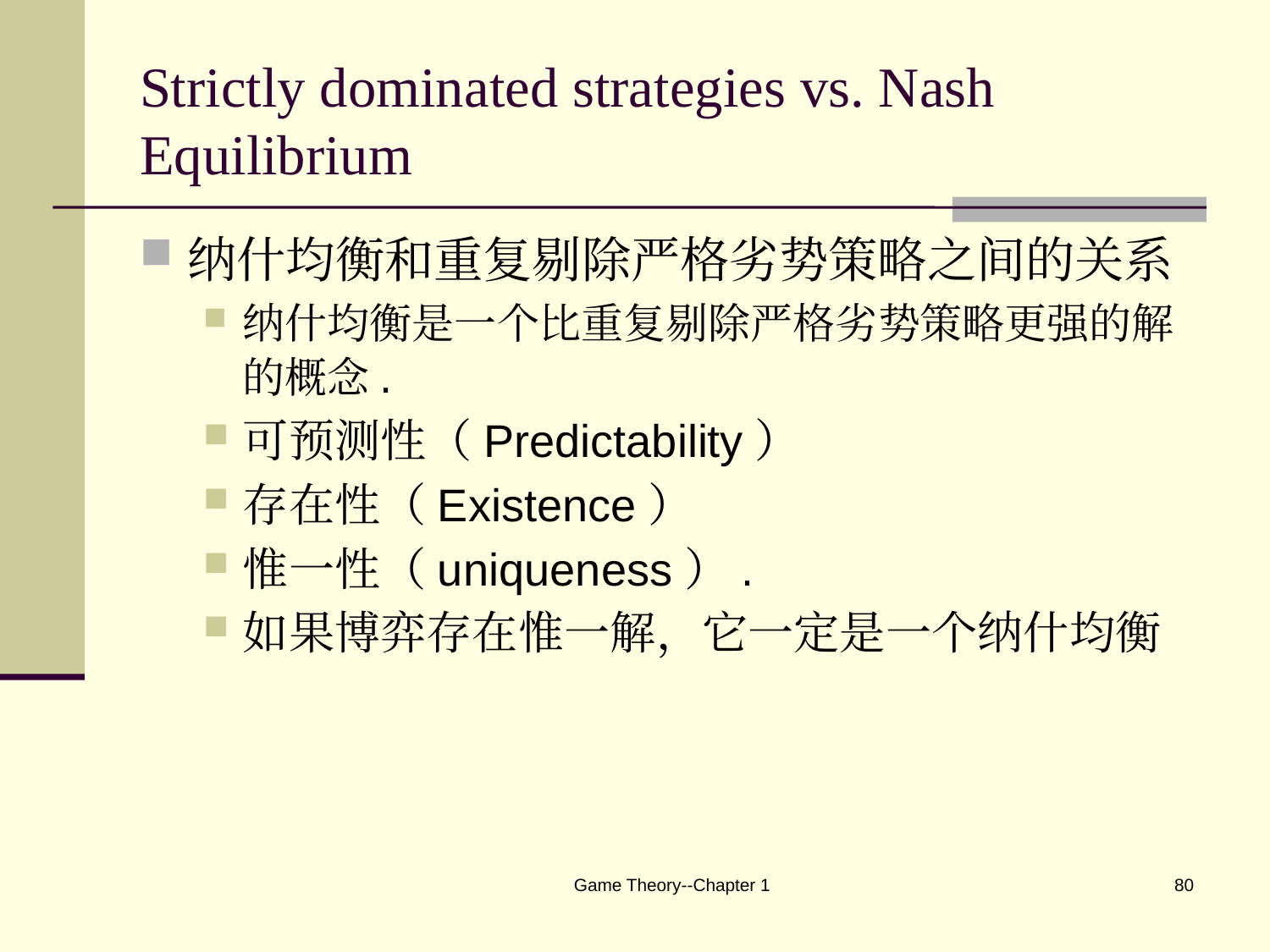

# Strictly dominated strategies vs. Nash Equilibrium
纳什均衡和重复剔除严格劣势策略之间的关系
纳什均衡是一个比重复剔除严格劣势策略更强的解的概念.
可预测性（Predictability）
存在性（Existence）
惟一性（uniqueness）.
如果博弈存在惟一解，它一定是一个纳什均衡
Game Theory--Chapter 1
80